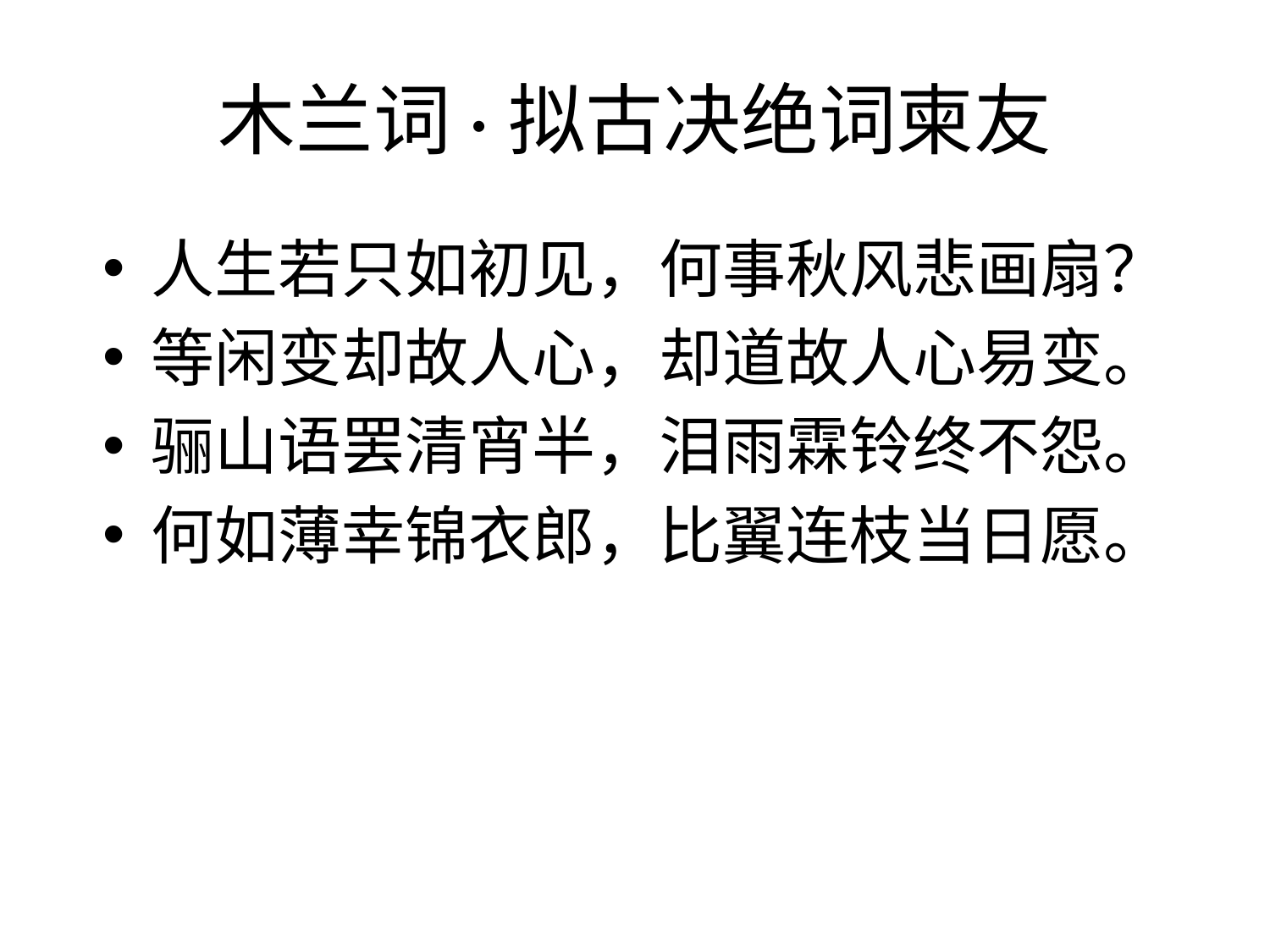

# 木兰词·拟古决绝词柬友
人生若只如初见，何事秋风悲画扇？
等闲变却故人心，却道故人心易变。
骊山语罢清宵半，泪雨霖铃终不怨。
何如薄幸锦衣郎，比翼连枝当日愿。